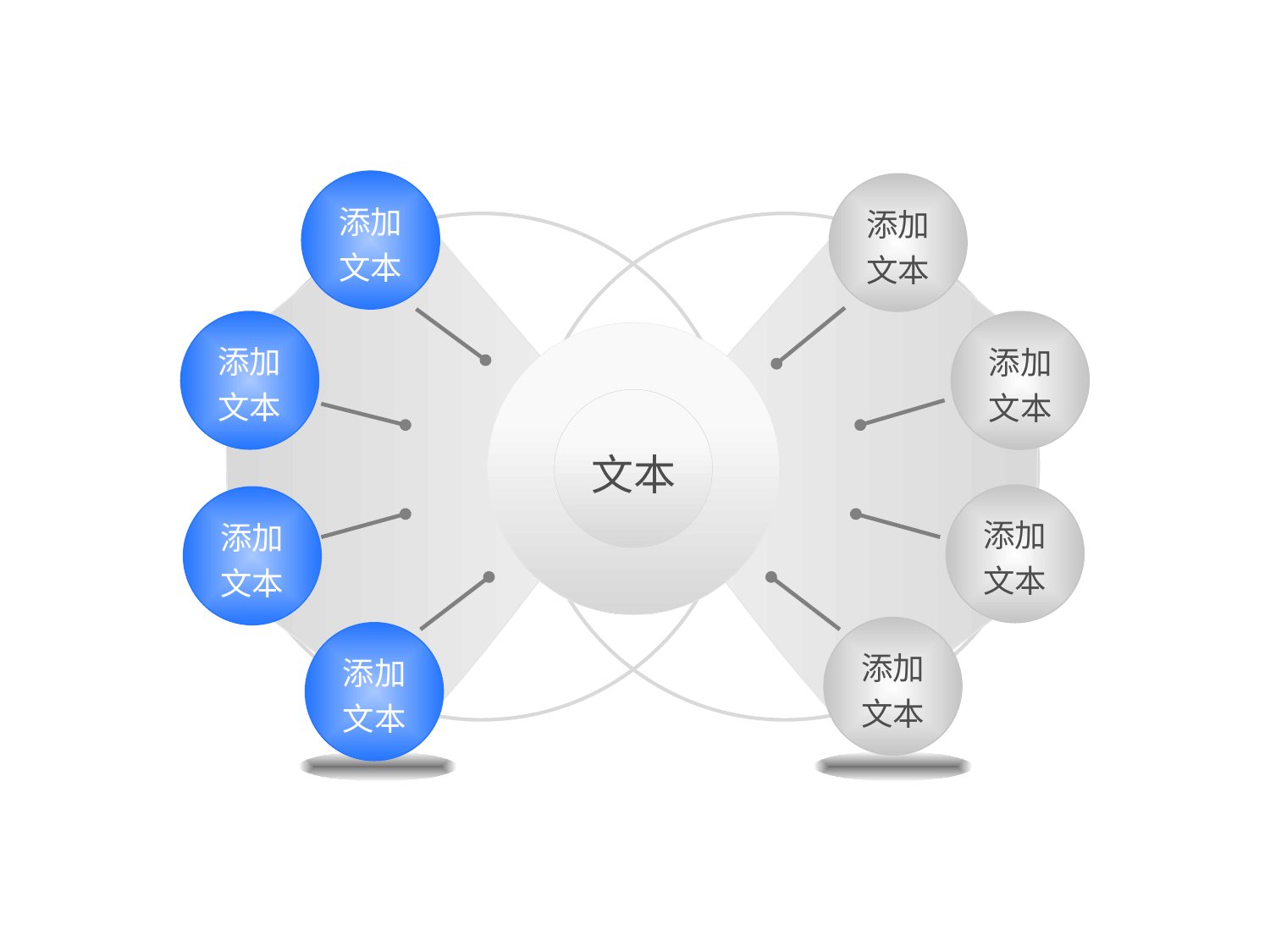

添加文本

添加文本

添加文本

添加文本

文本
添加文本

添加文本

添加文本

添加文本